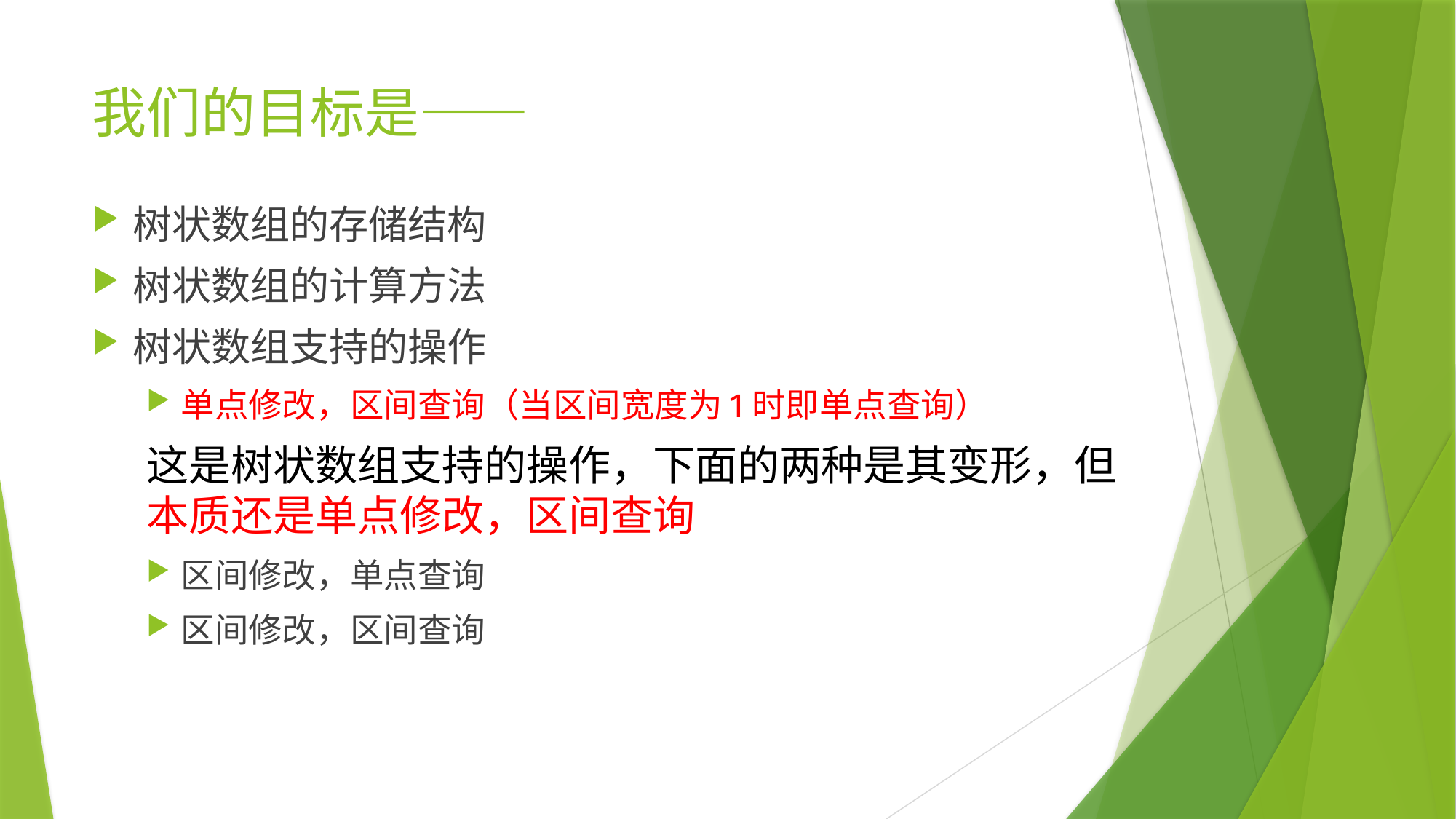

# 我们的目标是——
树状数组的存储结构
树状数组的计算方法
树状数组支持的操作
单点修改，区间查询（当区间宽度为1时即单点查询）
这是树状数组支持的操作，下面的两种是其变形，但本质还是单点修改，区间查询
区间修改，单点查询
区间修改，区间查询